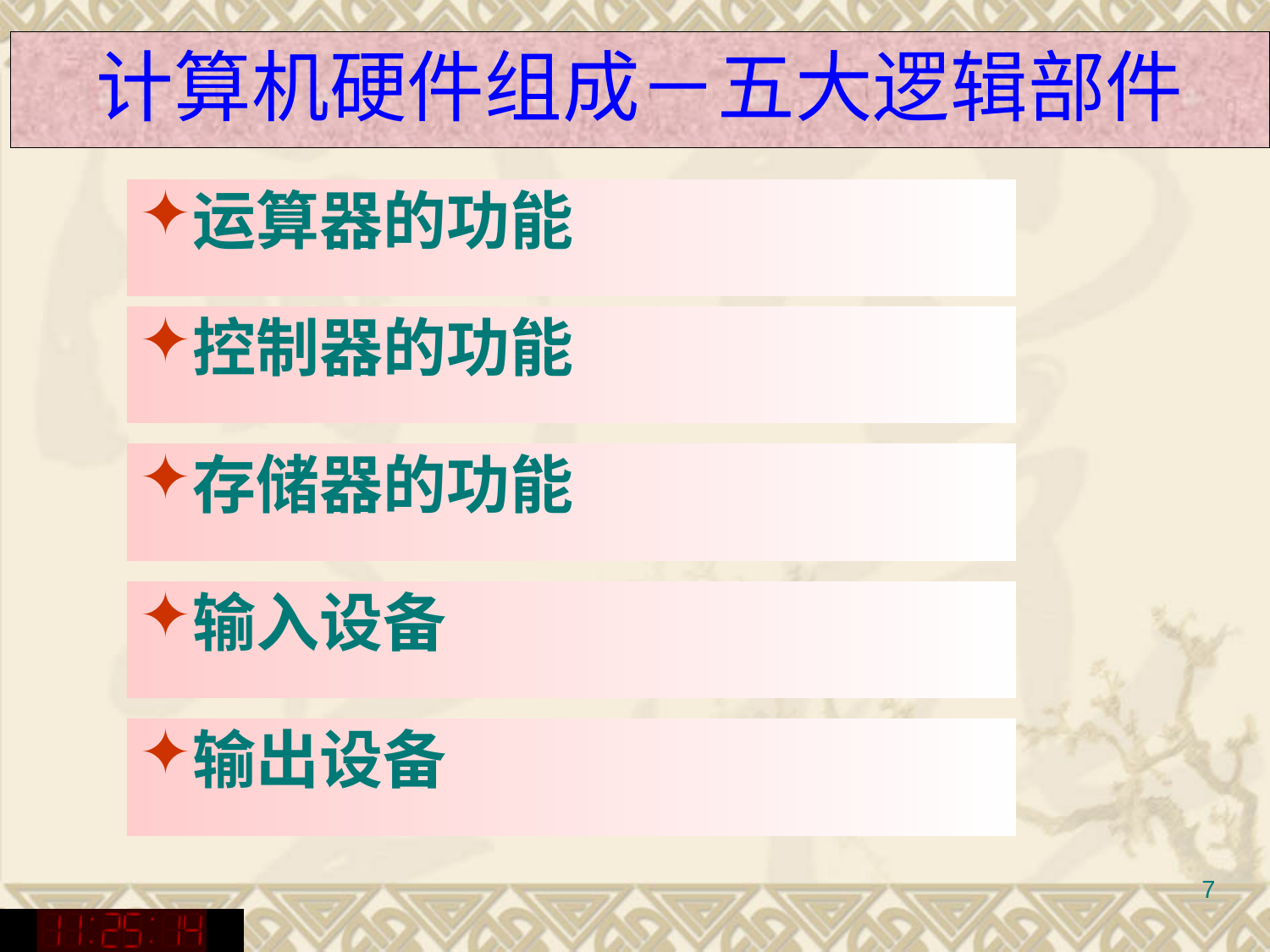

# 计算机硬件组成－五大逻辑部件
运算器的功能
控制器的功能
存储器的功能
输入设备
输出设备
7